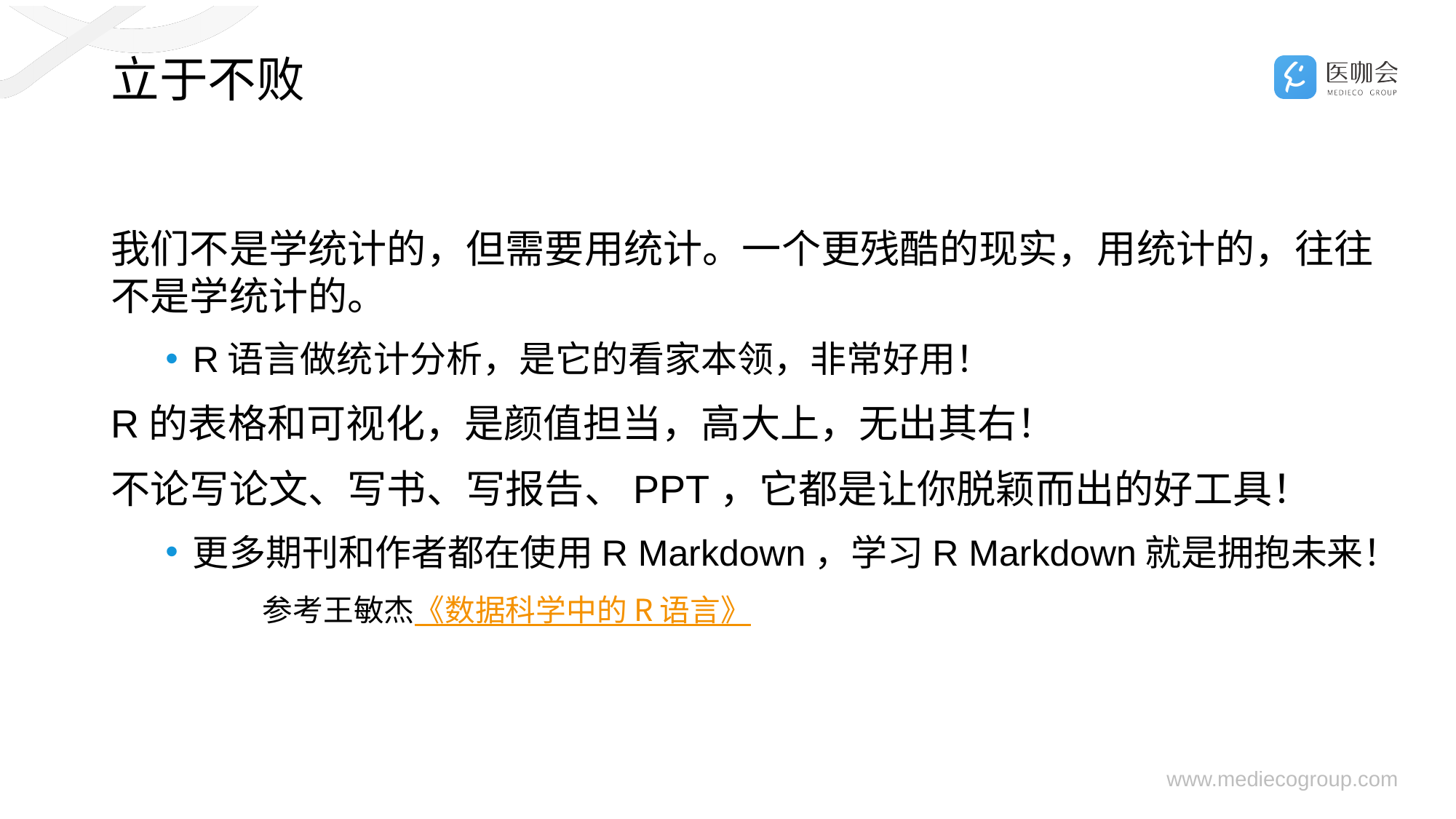

# 立于不败
我们不是学统计的，但需要用统计。一个更残酷的现实，用统计的，往往不是学统计的。
R语言做统计分析，是它的看家本领，非常好用！
R的表格和可视化，是颜值担当，高大上，无出其右！
不论写论文、写书、写报告、PPT，它都是让你脱颖而出的好工具！
更多期刊和作者都在使用R Markdown，学习R Markdown就是拥抱未来！
参考王敏杰《数据科学中的 R 语言》